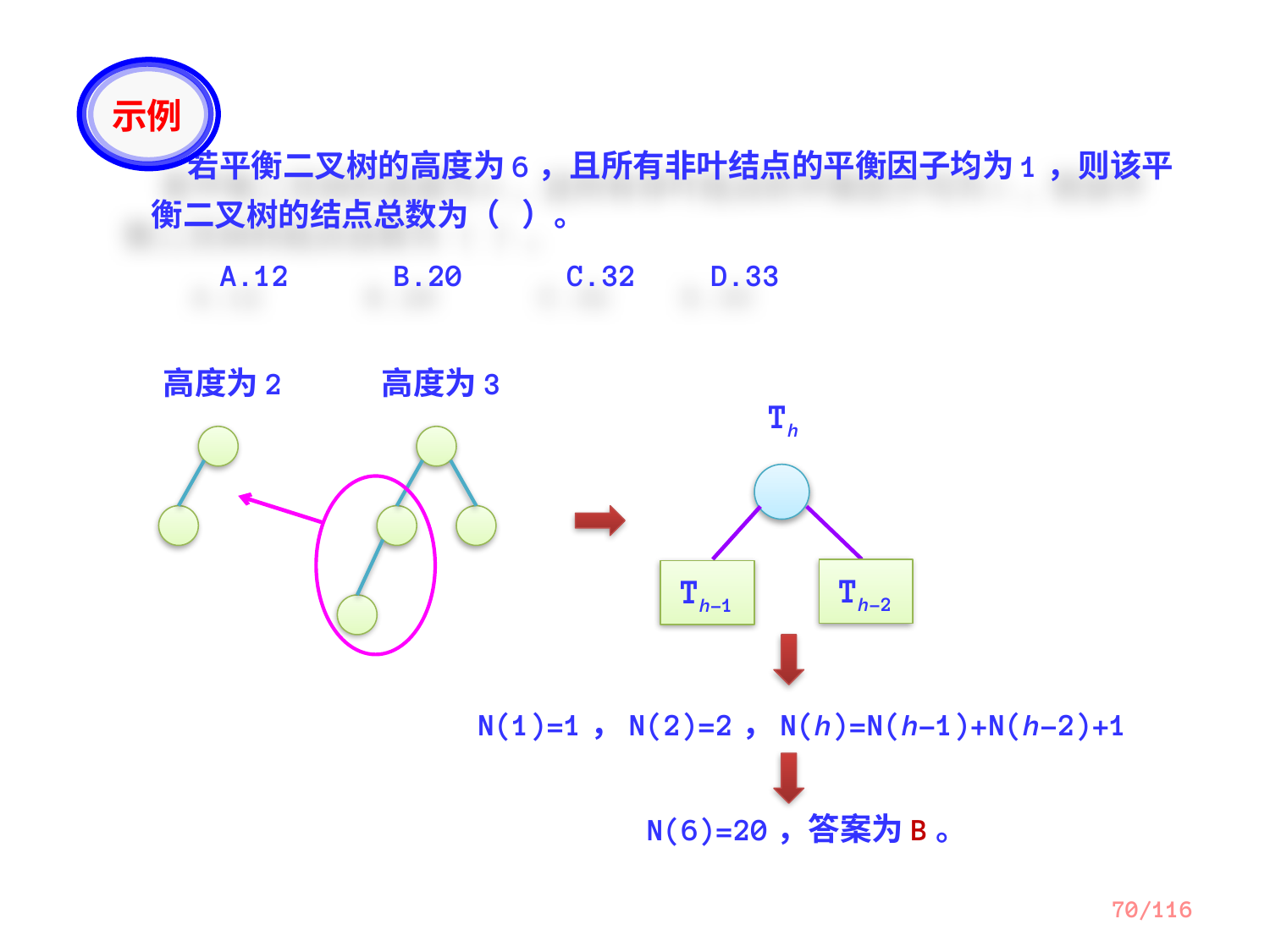

示例
    若平衡二叉树的高度为6，且所有非叶结点的平衡因子均为1，则该平衡二叉树的结点总数为（   ）。
    A.12      B.20      C.32	   D.33
高度为2

高度为3

Th

Th-2
Th-1

N(1)=1，N(2)=2，N(h)=N(h-1)+N(h-2)+1

N(6)=20，答案为B。
70/116